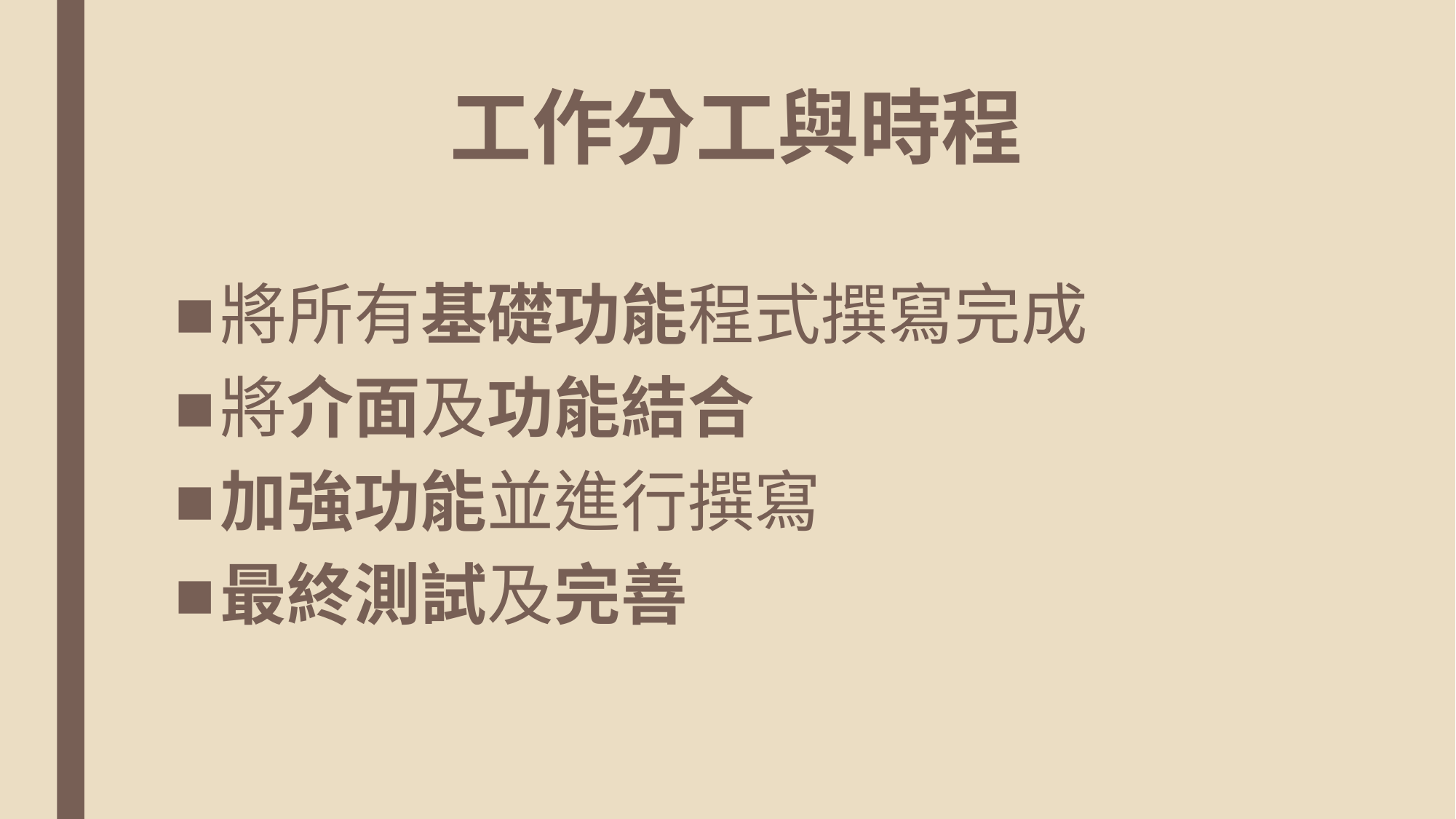

# 工作分工與時程
將所有基礎功能程式撰寫完成
將介面及功能結合
加強功能並進行撰寫
最終測試及完善